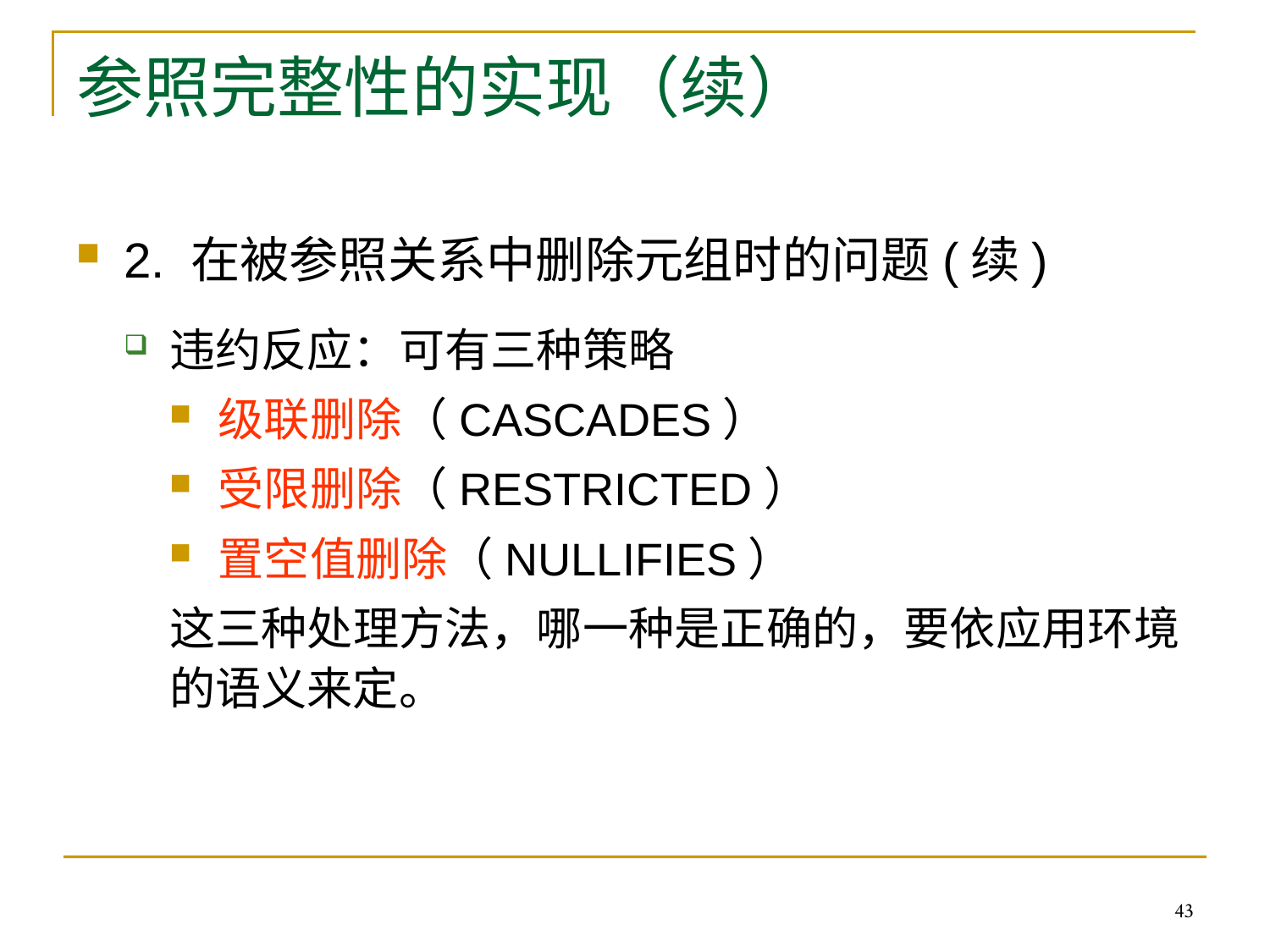

# 参照完整性的实现（续）
2. 在被参照关系中删除元组时的问题(续)
违约反应：可有三种策略
级联删除（CASCADES）
受限删除（RESTRICTED）
置空值删除（NULLIFIES）
	这三种处理方法，哪一种是正确的，要依应用环境的语义来定。
43